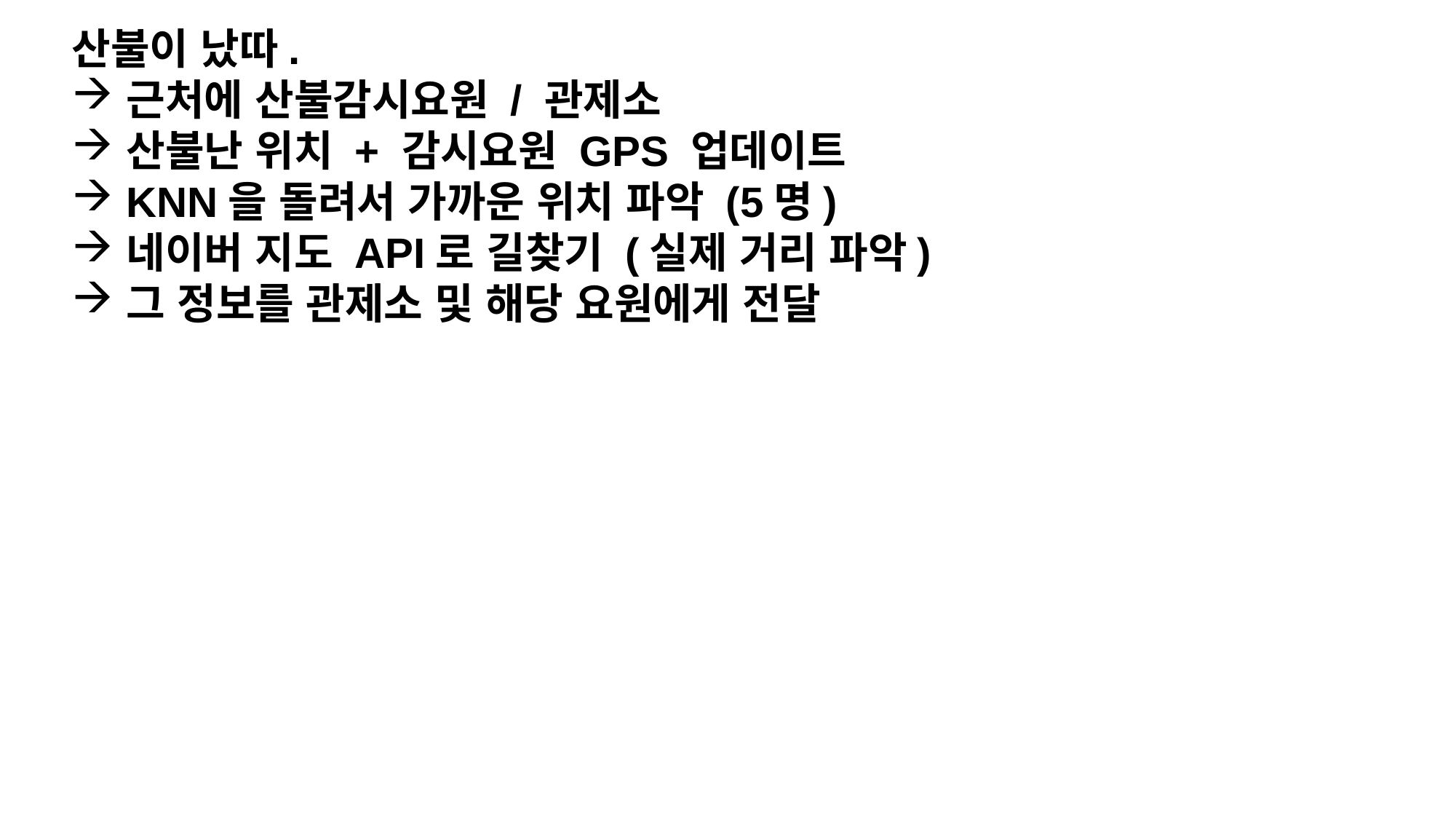

산불이 났따.
근처에 산불감시요원 / 관제소
산불난 위치 + 감시요원 GPS 업데이트
KNN을 돌려서 가까운 위치 파악 (5명)
네이버 지도 API로 길찾기 (실제 거리 파악)
그 정보를 관제소 및 해당 요원에게 전달